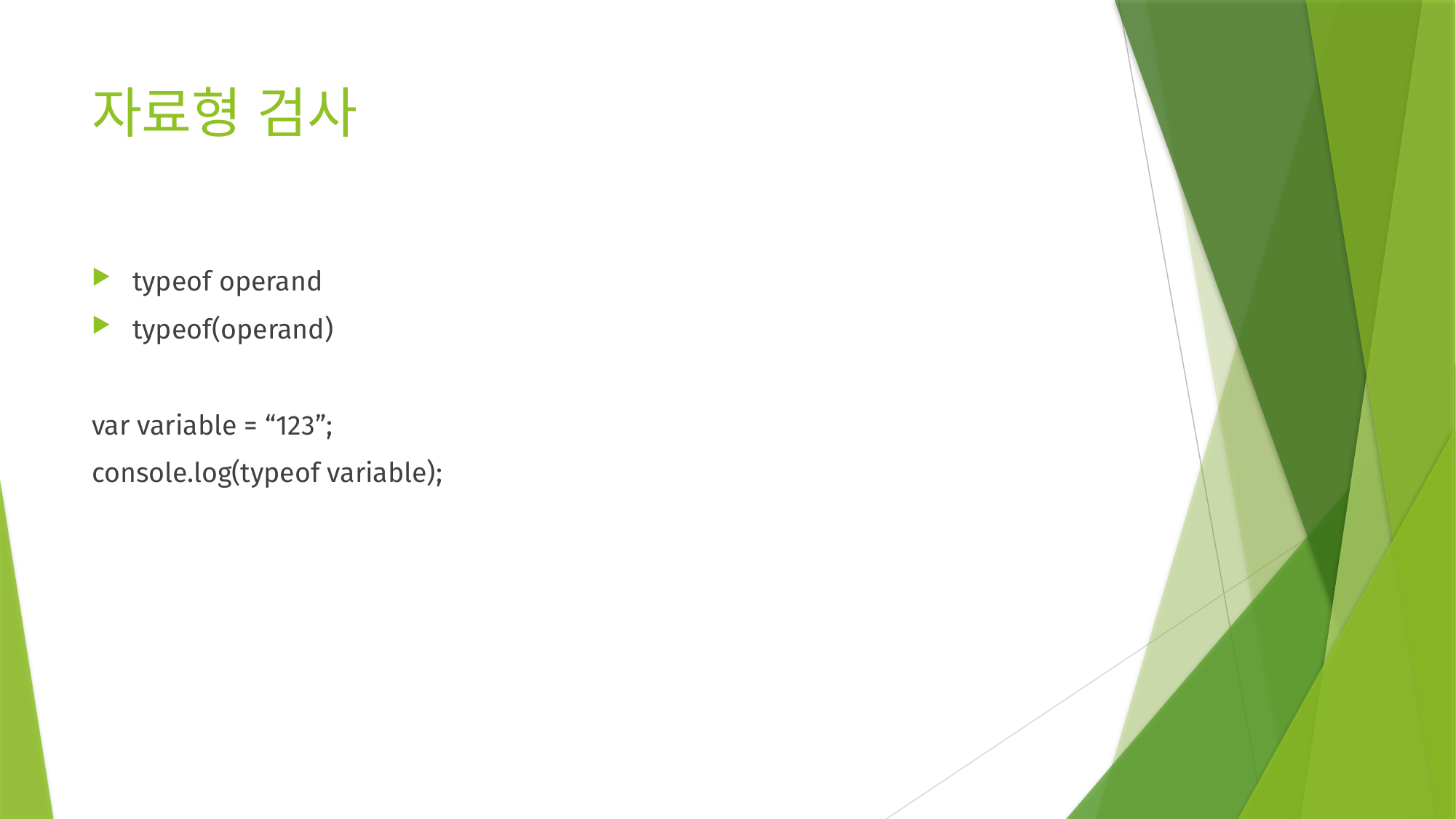

# 자료형 검사
typeof operand
typeof(operand)

var variable = “123”;
console.log(typeof variable);